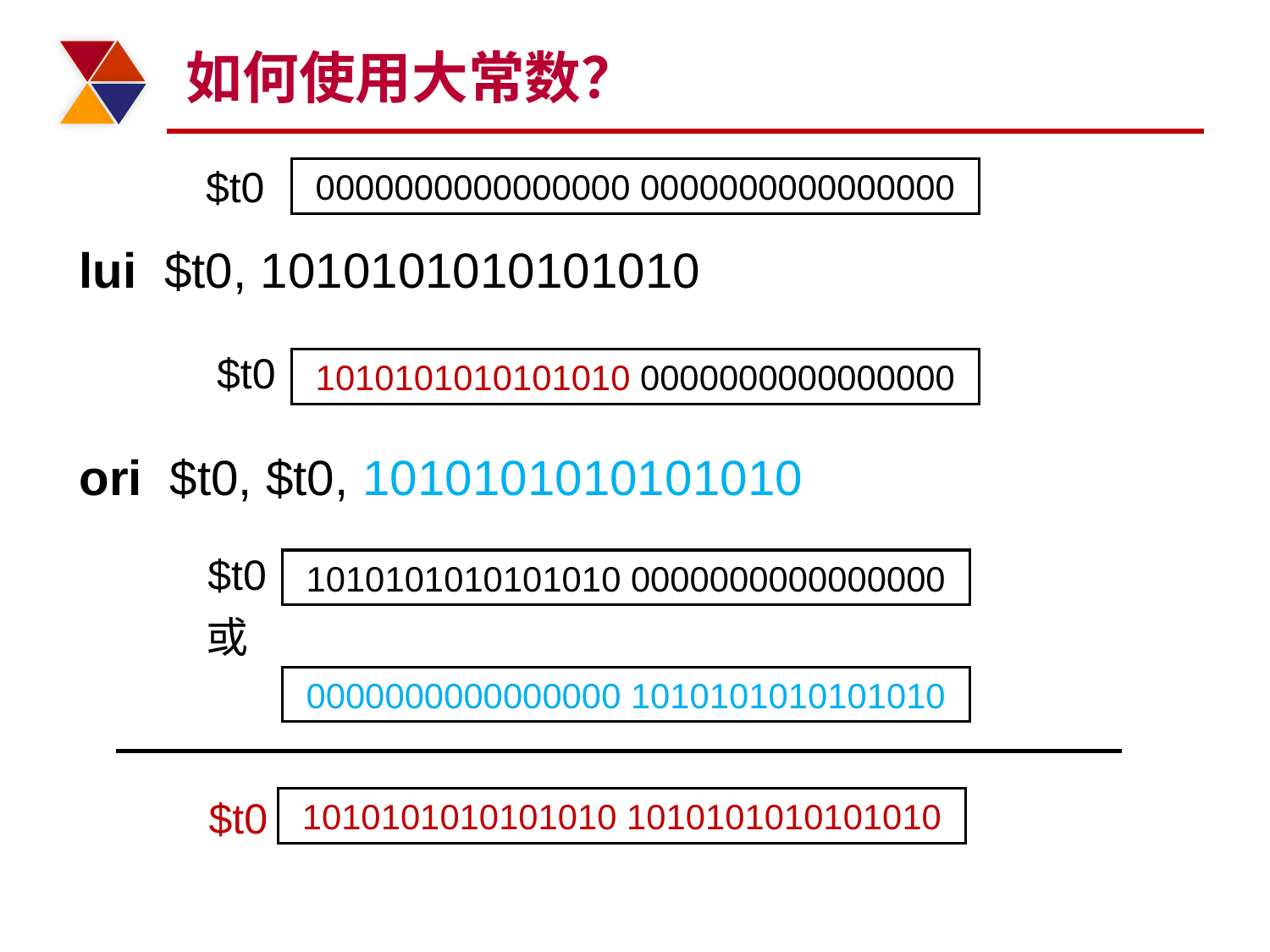

# 如何使用大常数？
$t0
0000000000000000 0000000000000000
lui  $t0, 1010101010101010

ori  $t0, $t0, 1010101010101010

$t0
1010101010101010 0000000000000000
$t0
1010101010101010 0000000000000000
或
0000000000000000 1010101010101010
$t0
1010101010101010 1010101010101010